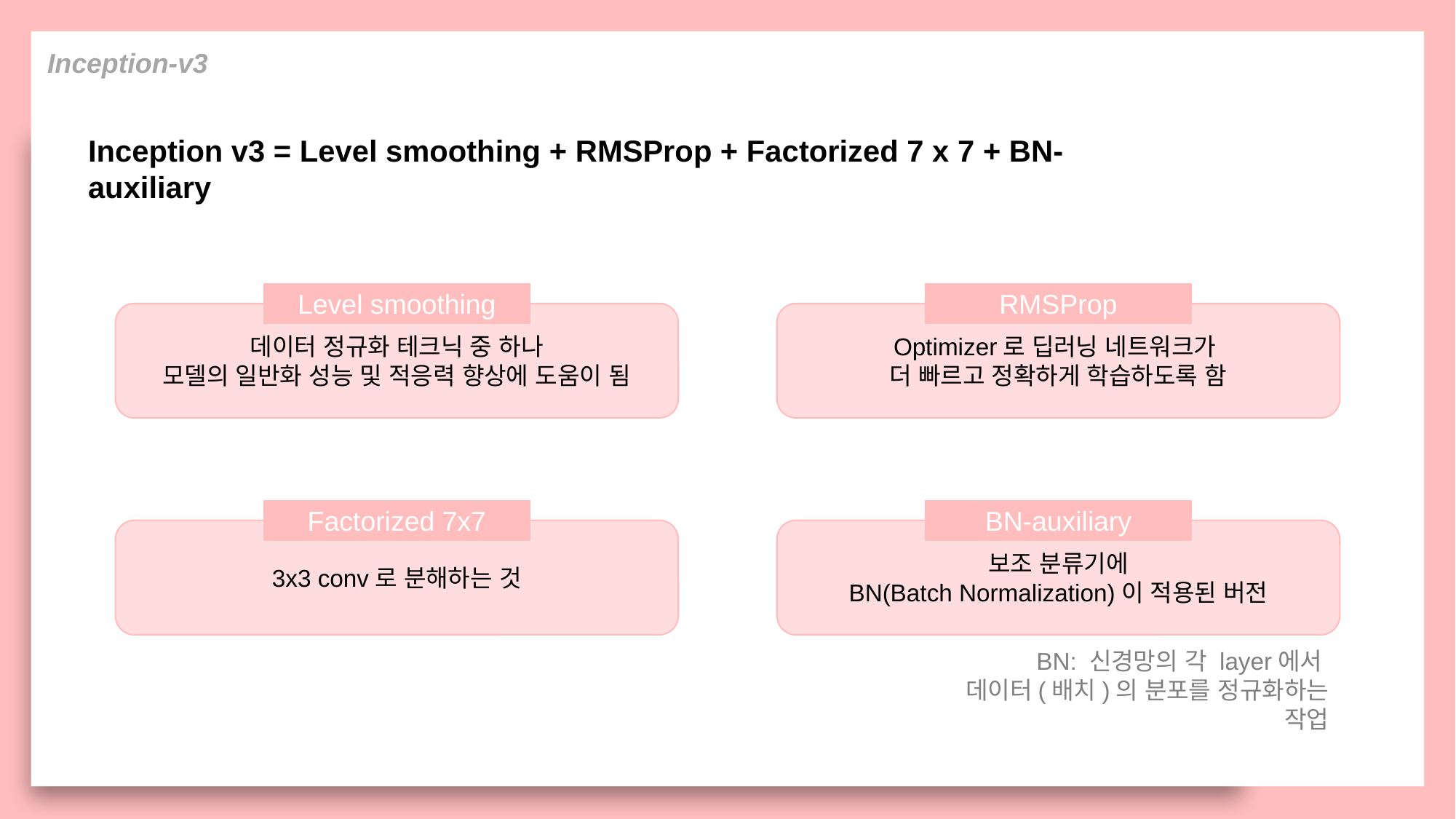

Inception-v3
Inception v3 = Level smoothing + RMSProp + Factorized 7 x 7 + BN-auxiliary
Level smoothing
데이터 정규화 테크닉 중 하나
모델의 일반화 성능 및 적응력 향상에 도움이 됨
RMSProp
Optimizer로 딥러닝 네트워크가
더 빠르고 정확하게 학습하도록 함
Factorized 7x7
3x3 conv로 분해하는 것
BN-auxiliary
보조 분류기에
BN(Batch Normalization)이 적용된 버전
BN: 신경망의 각 layer에서
데이터(배치)의 분포를 정규화하는 작업